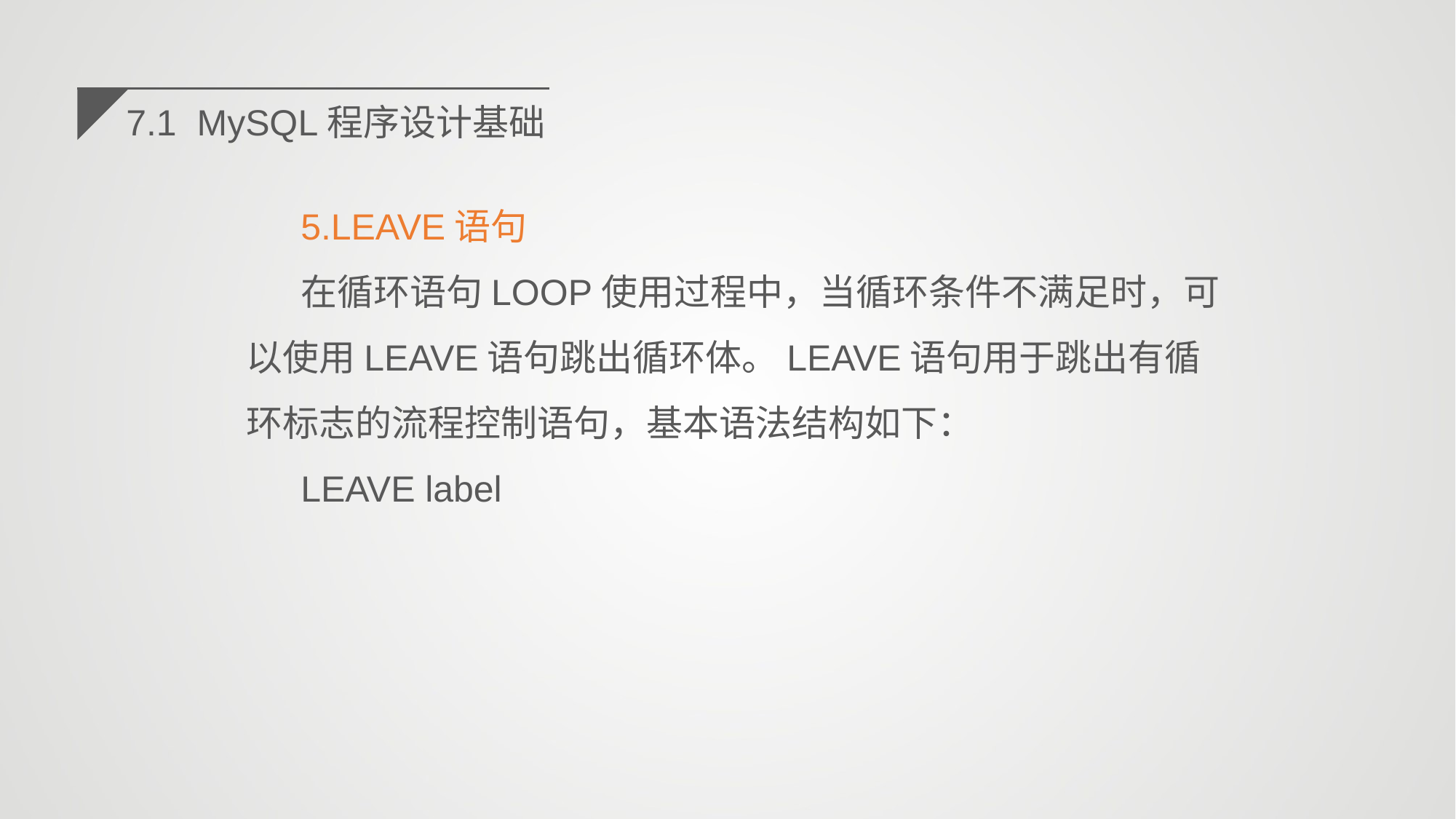

7.1  MySQL程序设计基础

5.LEAVE语句
在循环语句LOOP使用过程中，当循环条件不满足时，可以使用LEAVE语句跳出循环体。LEAVE语句用于跳出有循环标志的流程控制语句，基本语法结构如下：
LEAVE label